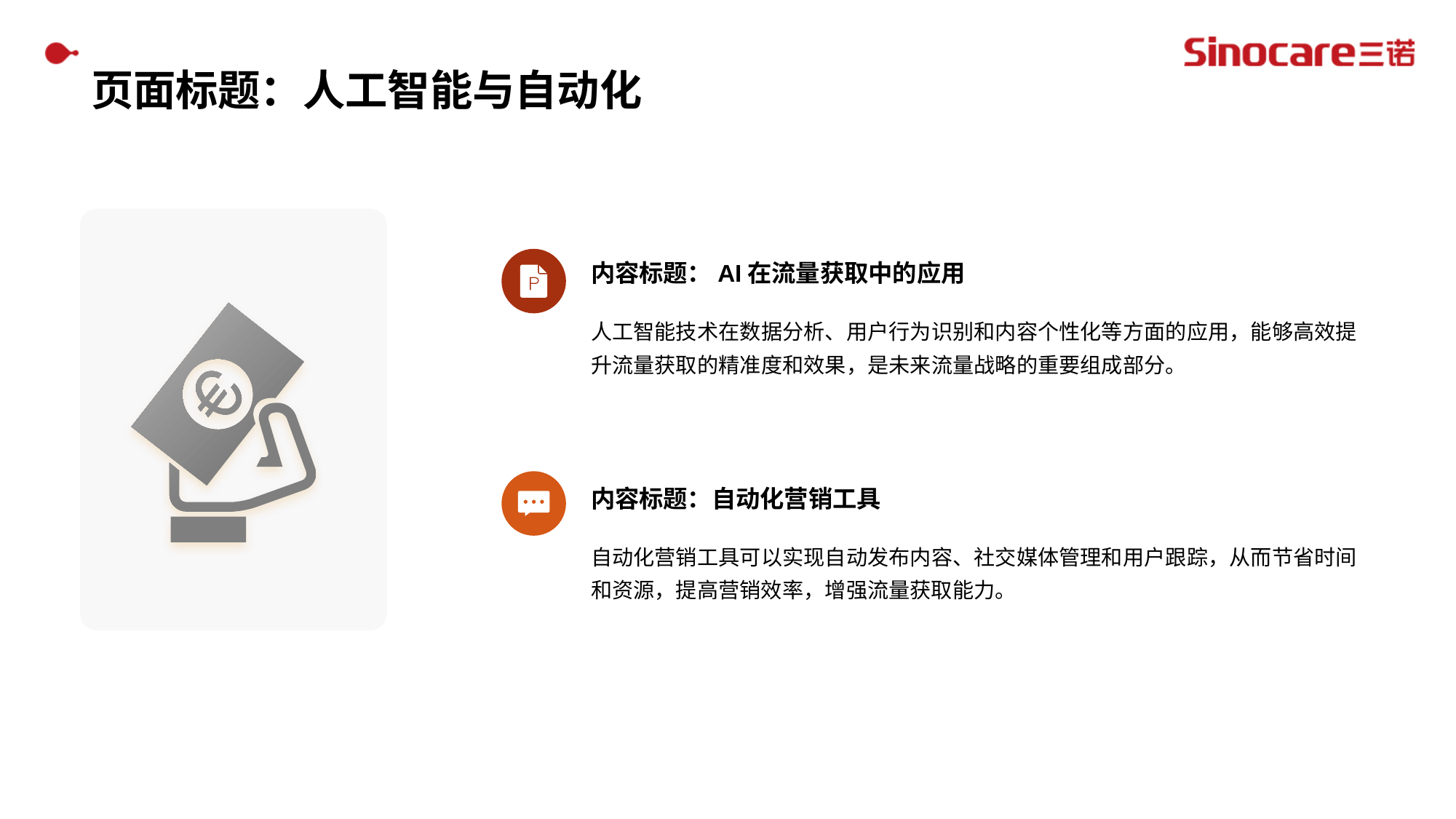

# 页面标题：人工智能与自动化

内容标题：AI在流量获取中的应用

人工智能技术在数据分析、用户行为识别和内容个性化等方面的应用，能够高效提升流量获取的精准度和效果，是未来流量战略的重要组成部分。

内容标题：自动化营销工具
自动化营销工具可以实现自动发布内容、社交媒体管理和用户跟踪，从而节省时间和资源，提高营销效率，增强流量获取能力。